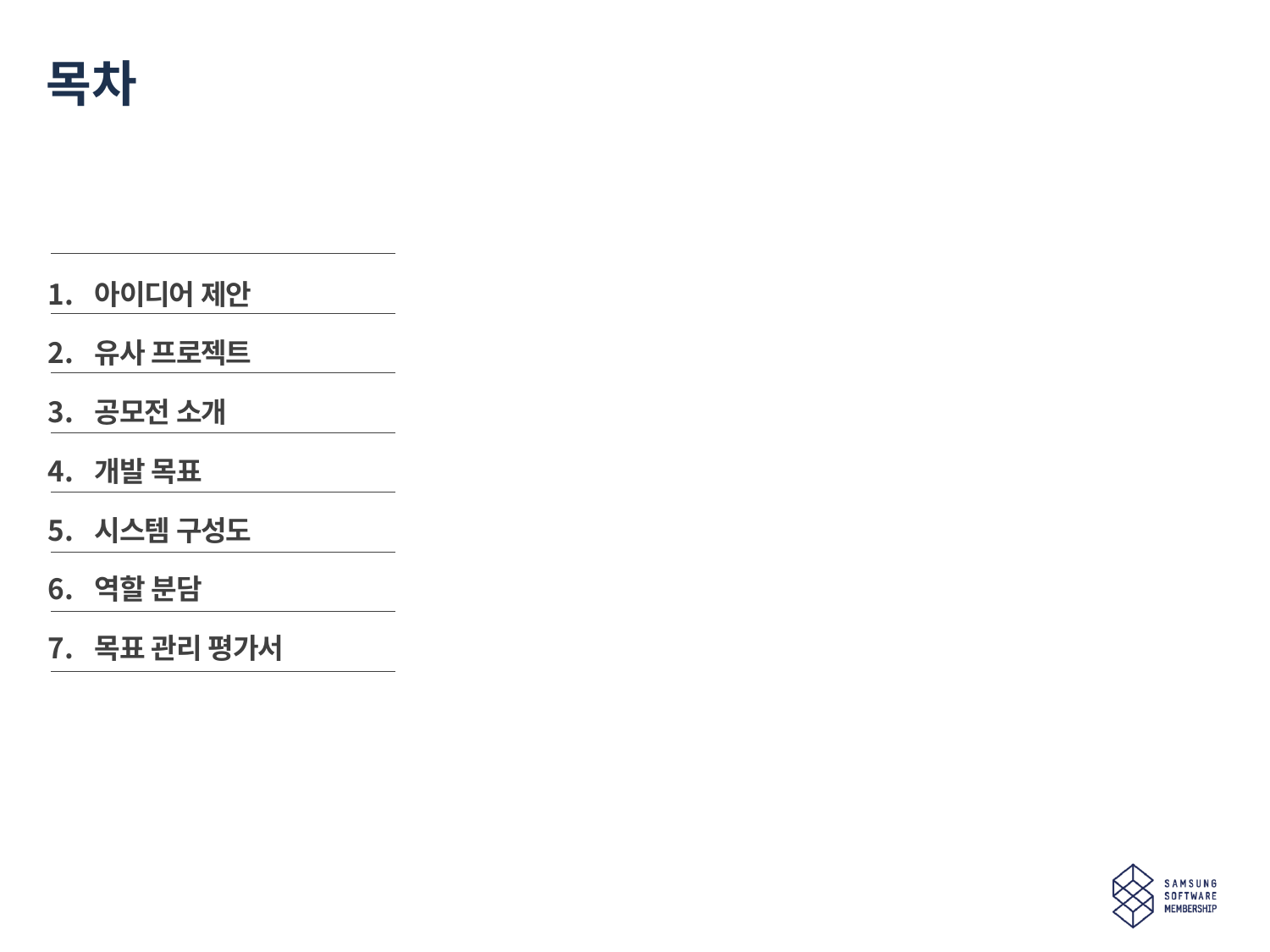

# 목차
아이디어 제안
유사 프로젝트
공모전 소개
개발 목표
시스템 구성도
역할 분담
목표 관리 평가서